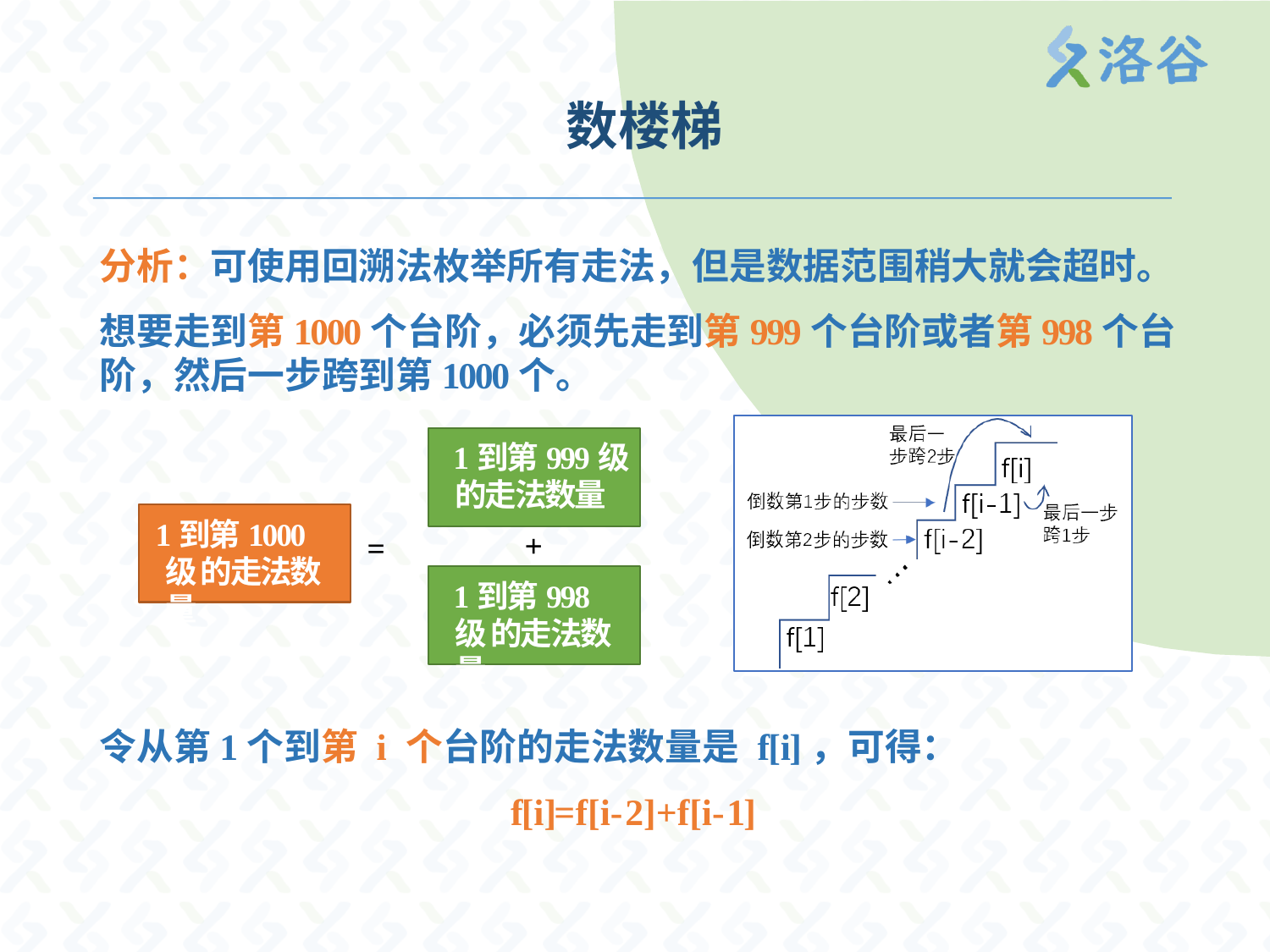

数楼梯

分析：可使用回溯法枚举所有走法，但是数据范围稍大就会超时。 想要走到第1000个台阶，必须先走到第999个台阶或者第998个台
阶，然后一步跨到第1000个。

1到第999级 的走法数量

1到第1000级 的走法数量
+
=

1到第998级 的走法数量
令从第1个到第 i 个台阶的走法数量是 f[i]，可得：

f[i]=f[i-2]+f[i-1]